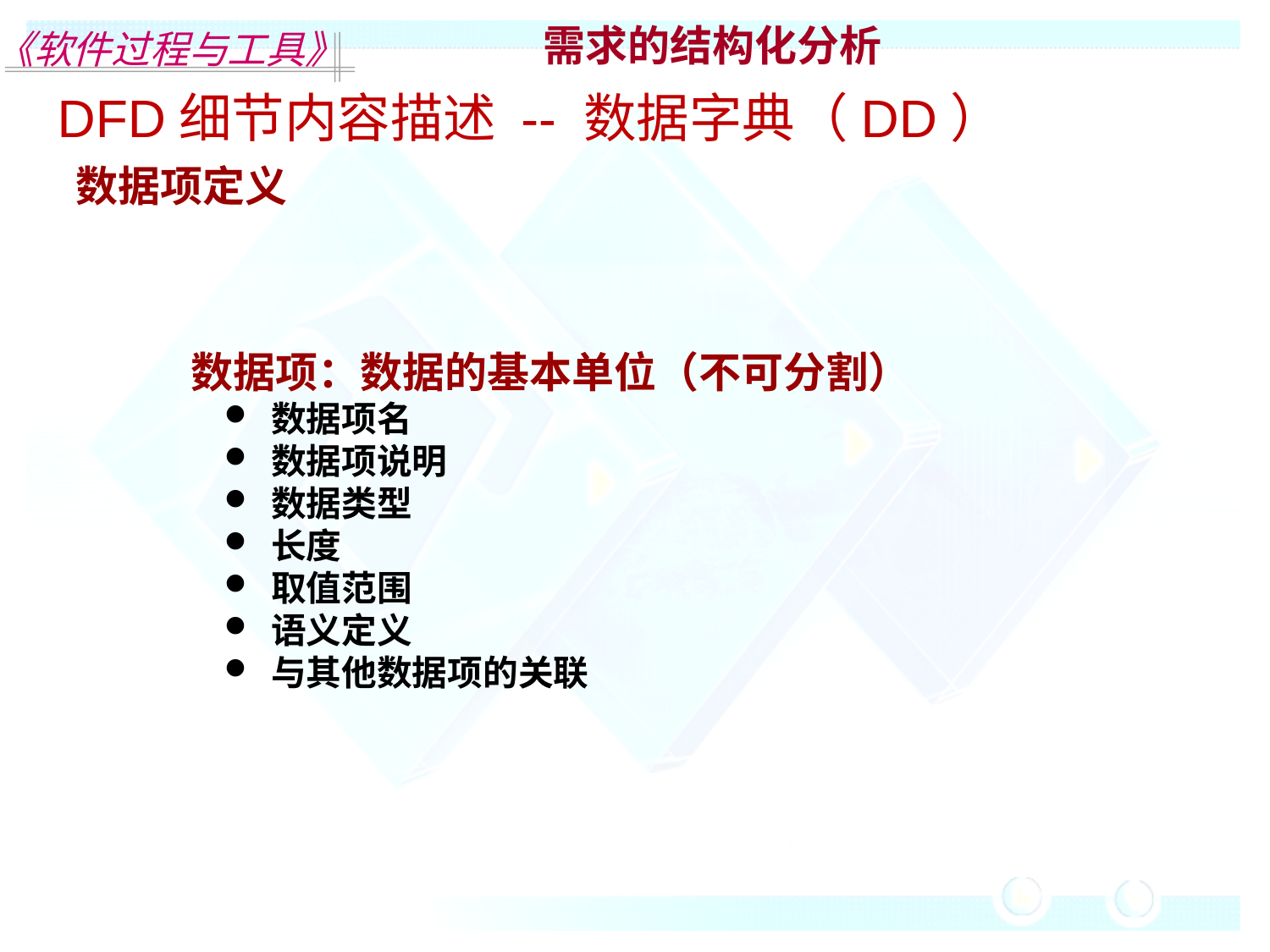

需求的结构化分析
DFD细节内容描述 -- 数据字典（DD）
数据项定义
数据项：数据的基本单位（不可分割）
 数据项名
 数据项说明
 数据类型
 长度
 取值范围
 语义定义
 与其他数据项的关联